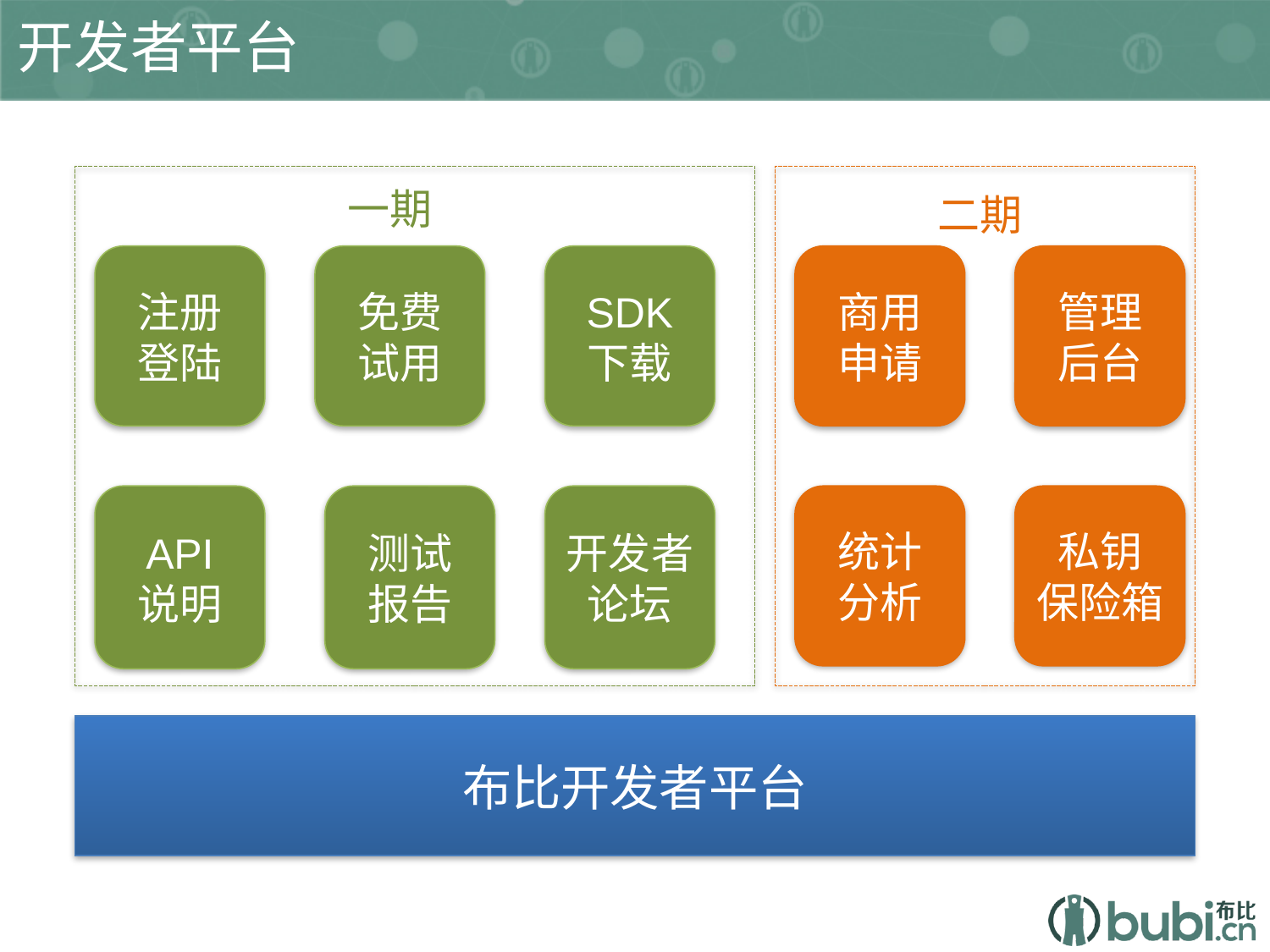

开发者平台

一期
二期
注册
登陆
免费
试用
SDK
下载
商用
申请
管理
后台
API
说明
测试
报告
开发者论坛
统计
分析
私钥
保险箱
布比开发者平台